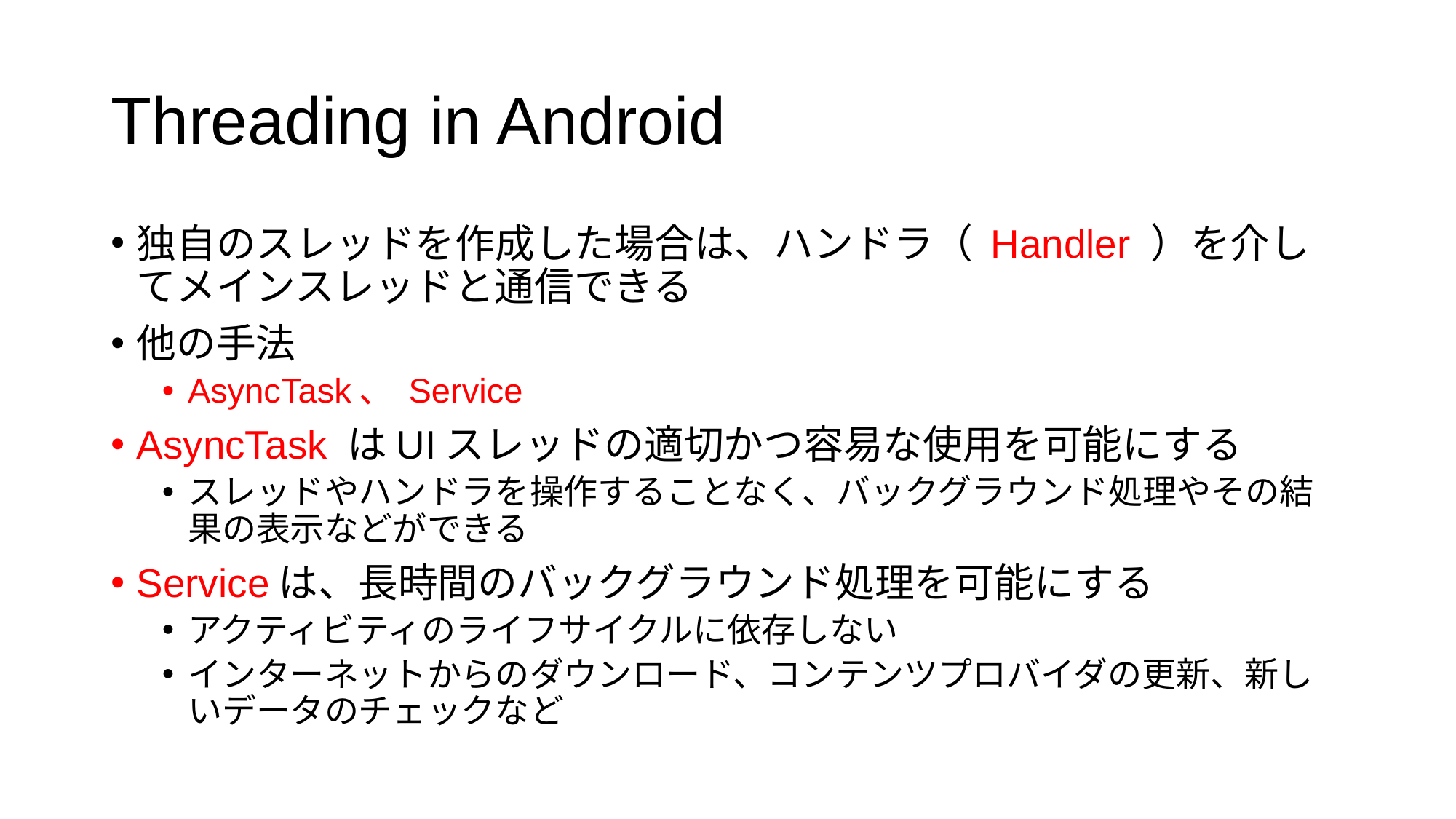

# Threading in Android
独自のスレッドを作成した場合は、ハンドラ（ Handler ）を介してメインスレッドと通信できる
他の手法
AsyncTask、 Service
AsyncTask はUIスレッドの適切かつ容易な使用を可能にする
スレッドやハンドラを操作することなく、バックグラウンド処理やその結果の表示などができる
Serviceは、長時間のバックグラウンド処理を可能にする
アクティビティのライフサイクルに依存しない
インターネットからのダウンロード、コンテンツプロバイダの更新、新しいデータのチェックなど